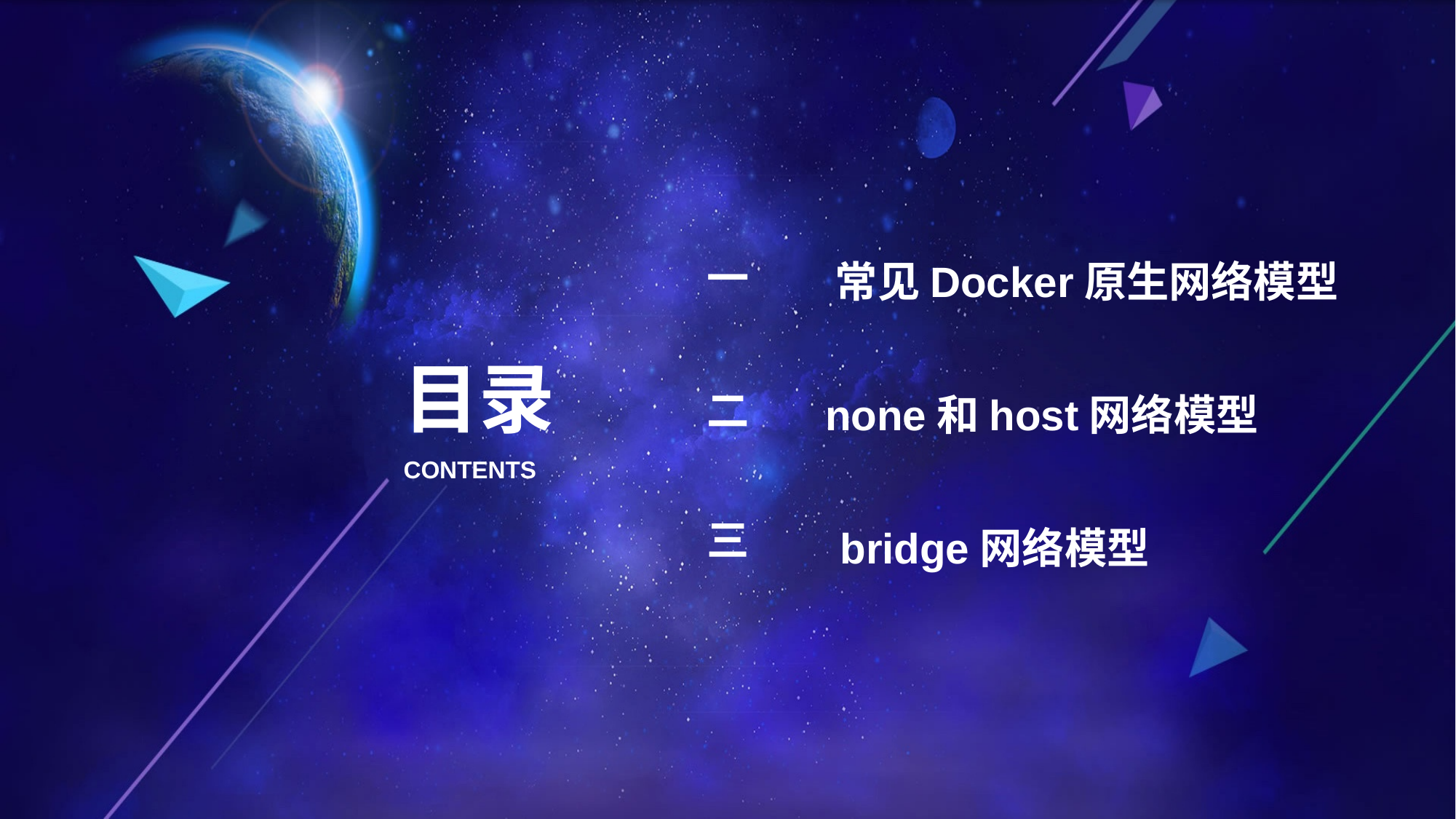

一
常见Docker原生网络模型
目录
二
none和host网络模型
CONTENTS
三
bridge网络模型